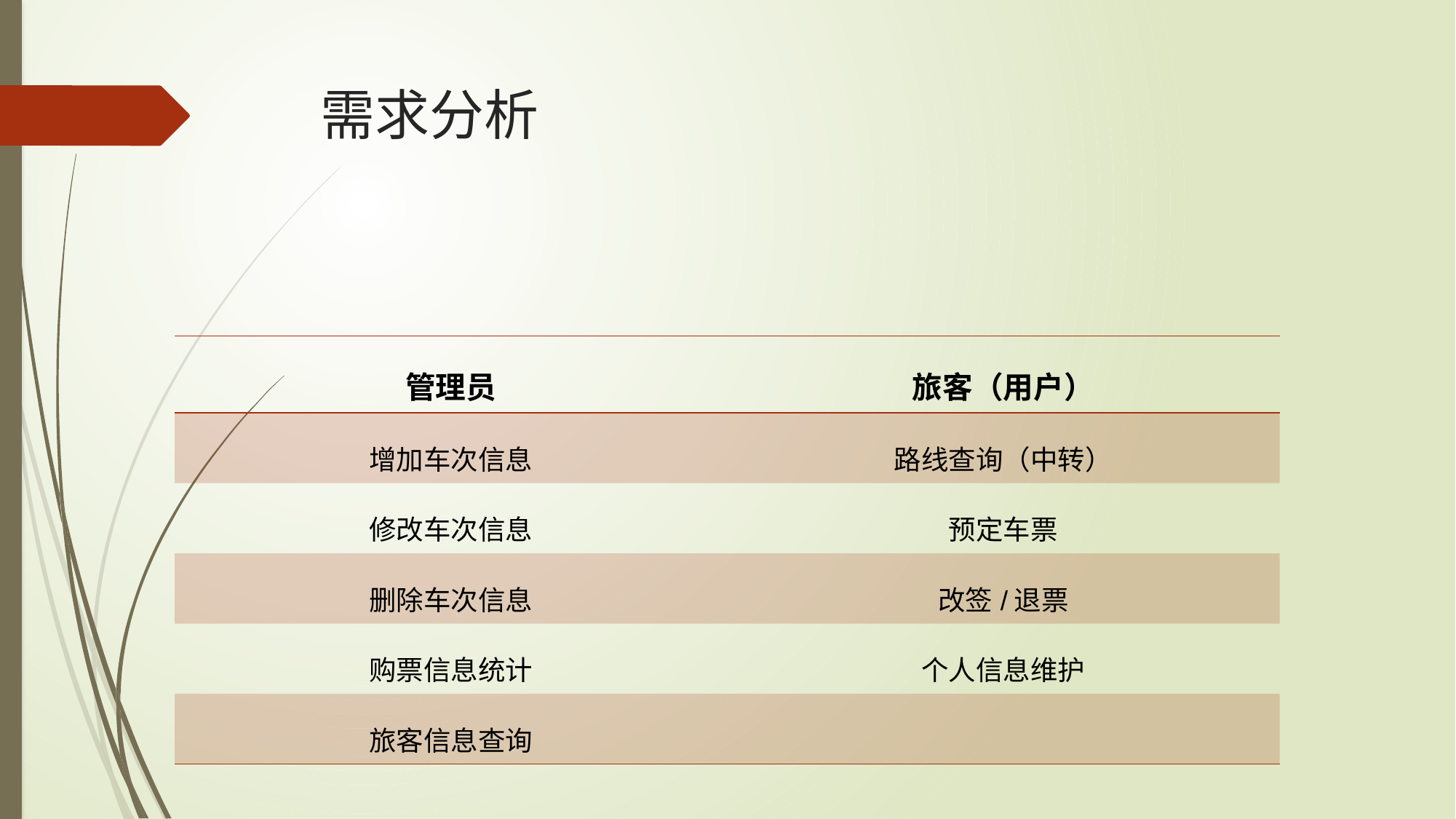

# 需求分析
| 管理员 | 旅客（用户） |
| --- | --- |
| 增加车次信息 | 路线查询（中转） |
| 修改车次信息 | 预定车票 |
| 删除车次信息 | 改签/退票 |
| 购票信息统计 | 个人信息维护 |
| 旅客信息查询 |  |